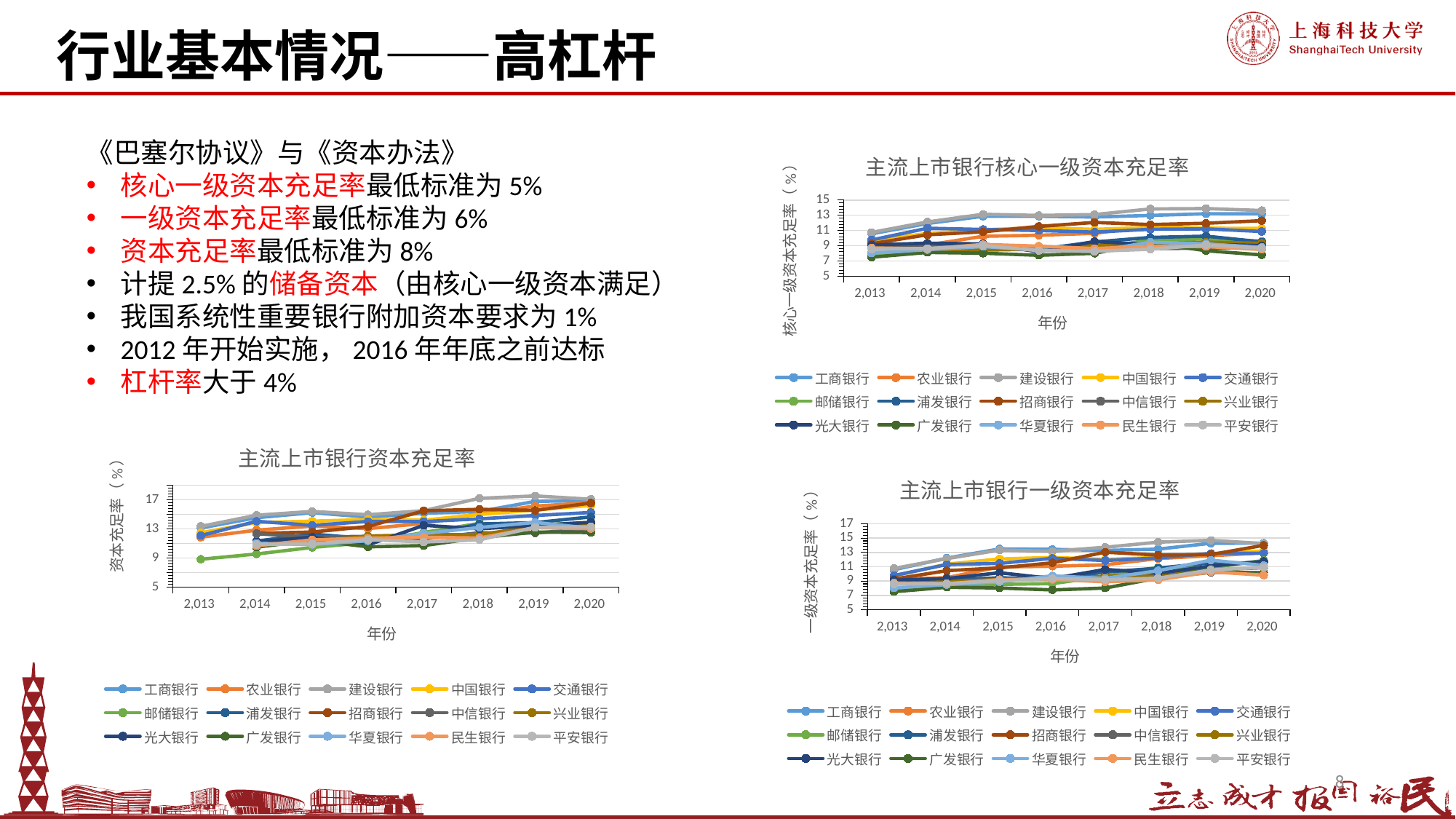

行业基本情况——高杠杆
《巴塞尔协议》与《资本办法》
核心一级资本充足率最低标准为5%
一级资本充足率最低标准为6%
资本充足率最低标准为8%
计提2.5%的储备资本（由核心一级资本满足）
我国系统性重要银行附加资本要求为1%
2012年开始实施，2016年年底之前达标
杠杆率大于4%

### Chart: 主流上市银行核心一级资本充足率

| Category | 工商银行 | 农业银行 | 建设银行 | 中国银行 | 交通银行 | 邮储银行 | 浦发银行 | 招商银行 | 中信银行 | 兴业银行 | 光大银行 | 广发银行 | 华夏银行 | 民生银行 | 平安银行 |
|---|---|---|---|---|---|---|---|---|---|---|---|---|---|---|---|
| 2013 | 10.57 | 9.25 | 10.75 | 9.69 | 9.76 | 7.72 | 8.58 | 9.27 | 8.78 | 8.68 | 9.11 | 7.5 | 8.03 | 8.72 | 8.56 |
| 2014 | 11.92 | 9.09 | 12.12 | 10.61 | 11.3 | 8.44 | 8.61 | 10.44 | 8.93 | 8.45 | 9.34 | 8.12 | 8.49 | 8.58 | 8.64 |
| 2015 | 12.87 | 10.24 | 13.13 | 11.1 | 11.14 | 8.53 | 8.56 | 10.83 | 9.12 | 8.43 | 9.24 | 8.02 | 8.89 | 9.17 | 9.03 |
| 2016 | 12.87 | 10.38 | 12.98 | 11.37 | 11.0 | 8.63 | 8.53 | 11.54 | 8.64 | 8.55 | 8.21 | 7.75 | 8.43 | 8.95 | 8.36 |
| 2017 | 12.77 | 10.63 | 13.09 | 11.15 | 10.79 | 8.6 | 9.5 | 12.06 | 8.49 | 9.07 | 9.56 | 8.01 | 8.26 | 8.63 | 8.28 |
| 2018 | 12.98 | 11.55 | 13.83 | 11.41 | 11.16 | 9.77 | 10.09 | 11.78 | 8.62 | 9.3 | 9.15 | 9.41 | 9.47 | 8.93 | 8.54 |
| 2019 | 13.2 | 11.24 | 13.88 | 11.3 | 11.22 | 9.9 | 10.26 | 11.95 | 8.69 | 9.47 | 9.2 | 8.35 | 9.25 | 8.89 | 9.11 |
| 2020 | 13.18 | 11.04 | 13.62 | 11.28 | 10.87 | 9.6 | 9.51 | 12.29 | 8.74 | 9.33 | 9.02 | 7.8 | 8.79 | 8.51 | 8.69 |

### Chart: 主流上市银行资本充足率

| Category | 工商银行 | 农业银行 | 建设银行 | 中国银行 | 交通银行 | 邮储银行 | 浦发银行 | 招商银行 | 中信银行 | 兴业银行 | 光大银行 | 广发银行 | 华夏银行 | 民生银行 | 平安银行 |
|---|---|---|---|---|---|---|---|---|---|---|---|---|---|---|---|
| 2013 | 13.12 | 11.86 | 13.34 | 12.46 | 12.08 | 8.84 | None | None | None | None | None | None | None | None | None |
| 2014 | 14.53 | 12.82 | 14.87 | 13.87 | 14.04 | 9.56 | 11.33 | 12.38 | 12.33 | 11.29 | 11.21 | 10.5 | 11.03 | 10.69 | 10.86 |
| 2015 | 15.22 | 13.4 | 15.39 | 14.06 | 13.49 | 10.46 | 12.29 | 12.57 | 11.87 | 11.19 | 11.87 | 11.43 | 10.85 | 11.49 | 10.94 |
| 2016 | 14.61 | 13.04 | 14.94 | 14.28 | 14.02 | 11.13 | 11.65 | 13.33 | 11.98 | 12.02 | 10.8 | 10.54 | 11.36 | 11.73 | 11.53 |
| 2017 | 15.14 | 13.74 | 15.5 | 14.19 | 14.0 | 12.51 | 12.02 | 15.48 | 11.65 | 12.19 | 13.49 | 10.71 | 12.37 | 11.85 | 11.2 |
| 2018 | 15.39 | 15.12 | 17.19 | 14.97 | 14.37 | 13.76 | 13.67 | 15.68 | 12.47 | 12.2 | 13.01 | 11.78 | 13.19 | 11.75 | 11.5 |
| 2019 | 16.77 | 16.13 | 17.52 | 15.59 | 14.83 | 13.52 | 13.86 | 15.54 | 12.44 | 13.36 | 13.47 | 12.56 | 13.89 | 13.17 | 13.22 |
| 2020 | 16.88 | 16.59 | 17.06 | 16.22 | 15.25 | 13.88 | 14.64 | 16.54 | 13.01 | 13.47 | 13.9 | 12.5 | 13.08 | 13.04 | 13.29 |

### Chart: 主流上市银行一级资本充足率

| Category | 工商银行 | 农业银行 | 建设银行 | 中国银行 | 交通银行 | 邮储银行 | 浦发银行 | 招商银行 | 中信银行 | 兴业银行 | 光大银行 | 广发银行 | 华夏银行 | 民生银行 | 平安银行 |
|---|---|---|---|---|---|---|---|---|---|---|---|---|---|---|---|
| 2013 | 10.57 | 9.25 | 10.75 | 9.7 | 9.76 | 7.72 | 8.58 | 9.27 | 8.78 | 8.68 | 9.11 | 7.5 | 8.03 | 8.72 | 8.56 |
| 2014 | 12.19 | 9.46 | 12.12 | 11.35 | 11.3 | 8.44 | 9.13 | 10.44 | 8.99 | 8.89 | 9.34 | 8.12 | 8.49 | 8.59 | 8.64 |
| 2015 | 13.48 | 10.96 | 13.32 | 12.07 | 11.46 | 8.53 | 9.45 | 10.83 | 9.17 | 9.19 | 10.15 | 8.02 | 8.89 | 9.19 | 9.03 |
| 2016 | 13.42 | 11.06 | 13.15 | 12.28 | 12.16 | 8.63 | 9.3 | 11.54 | 9.65 | 9.23 | 9.34 | 7.75 | 9.7 | 9.22 | 9.34 |
| 2017 | 13.27 | 11.26 | 13.71 | 12.02 | 11.86 | 9.67 | 10.24 | 13.02 | 9.34 | 9.67 | 10.61 | 8.01 | 9.37 | 8.88 | 9.18 |
| 2018 | 13.45 | 12.13 | 14.42 | 12.27 | 12.21 | 10.88 | 10.79 | 12.62 | 9.43 | 9.85 | 10.09 | 9.41 | 10.43 | 9.16 | 9.39 |
| 2019 | 14.27 | 12.53 | 14.68 | 12.79 | 12.85 | 10.87 | 11.53 | 12.69 | 10.2 | 10.56 | 11.08 | 10.65 | 11.91 | 10.28 | 10.54 |
| 2020 | 14.28 | 12.92 | 14.22 | 13.19 | 12.88 | 11.86 | 11.54 | 13.98 | 10.18 | 10.85 | 11.75 | 9.85 | 11.17 | 9.81 | 10.91 |
8